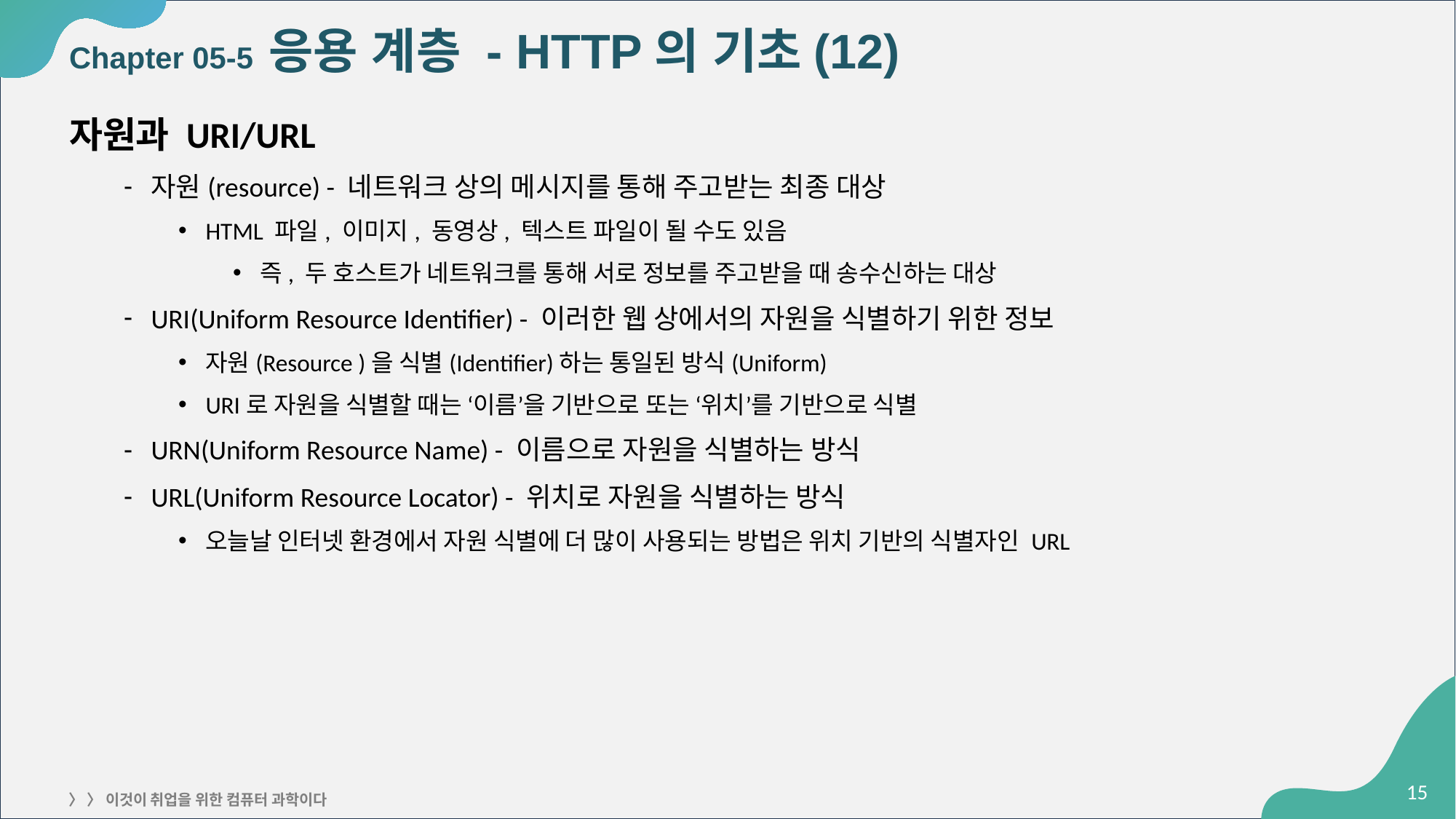

# Chapter 05-5 응용 계층 - HTTP의 기초(12)
자원과 URI/URL
자원(resource) - 네트워크 상의 메시지를 통해 주고받는 최종 대상
HTML 파일, 이미지, 동영상, 텍스트 파일이 될 수도 있음
즉, 두 호스트가 네트워크를 통해 서로 정보를 주고받을 때 송수신하는 대상
URI(Uniform Resource Identifier) - 이러한 웹 상에서의 자원을 식별하기 위한 정보
자원(Resource )을 식별(Identifier)하는 통일된 방식(Uniform)
URI로 자원을 식별할 때는 ‘이름’을 기반으로 또는 ‘위치’를 기반으로 식별
URN(Uniform Resource Name) - 이름으로 자원을 식별하는 방식
URL(Uniform Resource Locator) - 위치로 자원을 식별하는 방식
오늘날 인터넷 환경에서 자원 식별에 더 많이 사용되는 방법은 위치 기반의 식별자인 URL
15
〉 〉 이것이 취업을 위한 컴퓨터 과학이다